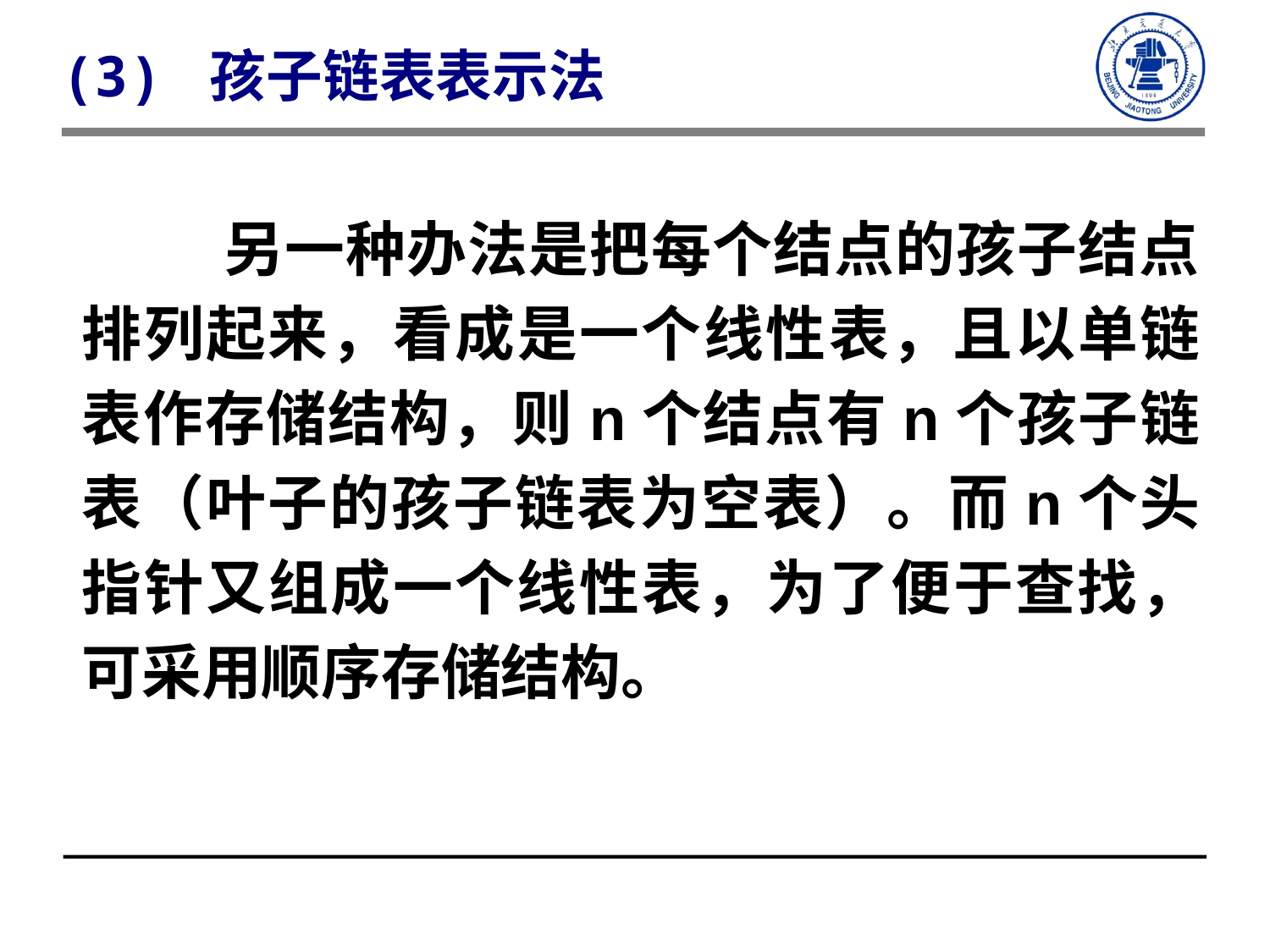

(3) 孩子链表表示法
        另一种办法是把每个结点的孩子结点排列起来，看成是一个线性表，且以单链表作存储结构，则n个结点有n个孩子链表（叶子的孩子链表为空表）。而n个头指针又组成一个线性表，为了便于查找，可采用顺序存储结构。